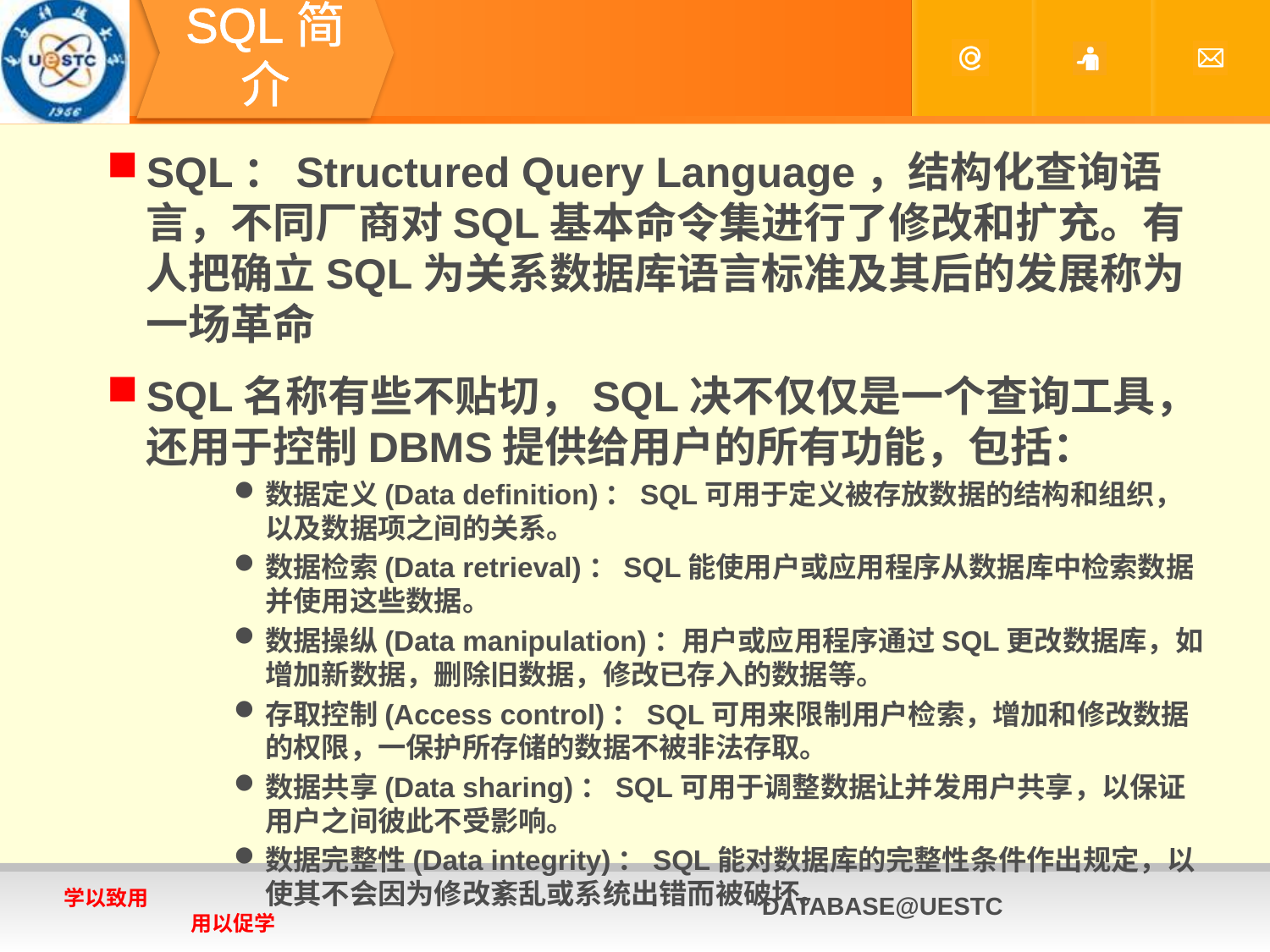

#
SQL简介
SQL：Structured Query Language，结构化查询语言，不同厂商对SQL基本命令集进行了修改和扩充。有人把确立SQL为关系数据库语言标准及其后的发展称为一场革命
SQL名称有些不贴切，SQL决不仅仅是一个查询工具，还用于控制DBMS提供给用户的所有功能，包括：
数据定义(Data definition)：SQL可用于定义被存放数据的结构和组织，以及数据项之间的关系。
数据检索(Data retrieval)：SQL能使用户或应用程序从数据库中检索数据并使用这些数据。
数据操纵(Data manipulation)：用户或应用程序通过SQL更改数据库，如增加新数据，删除旧数据，修改已存入的数据等。
存取控制(Access control)：SQL可用来限制用户检索，增加和修改数据的权限，一保护所存储的数据不被非法存取。
数据共享(Data sharing)：SQL可用于调整数据让并发用户共享，以保证用户之间彼此不受影响。
数据完整性(Data integrity)：SQL能对数据库的完整性条件作出规定，以使其不会因为修改紊乱或系统出错而被破坏。